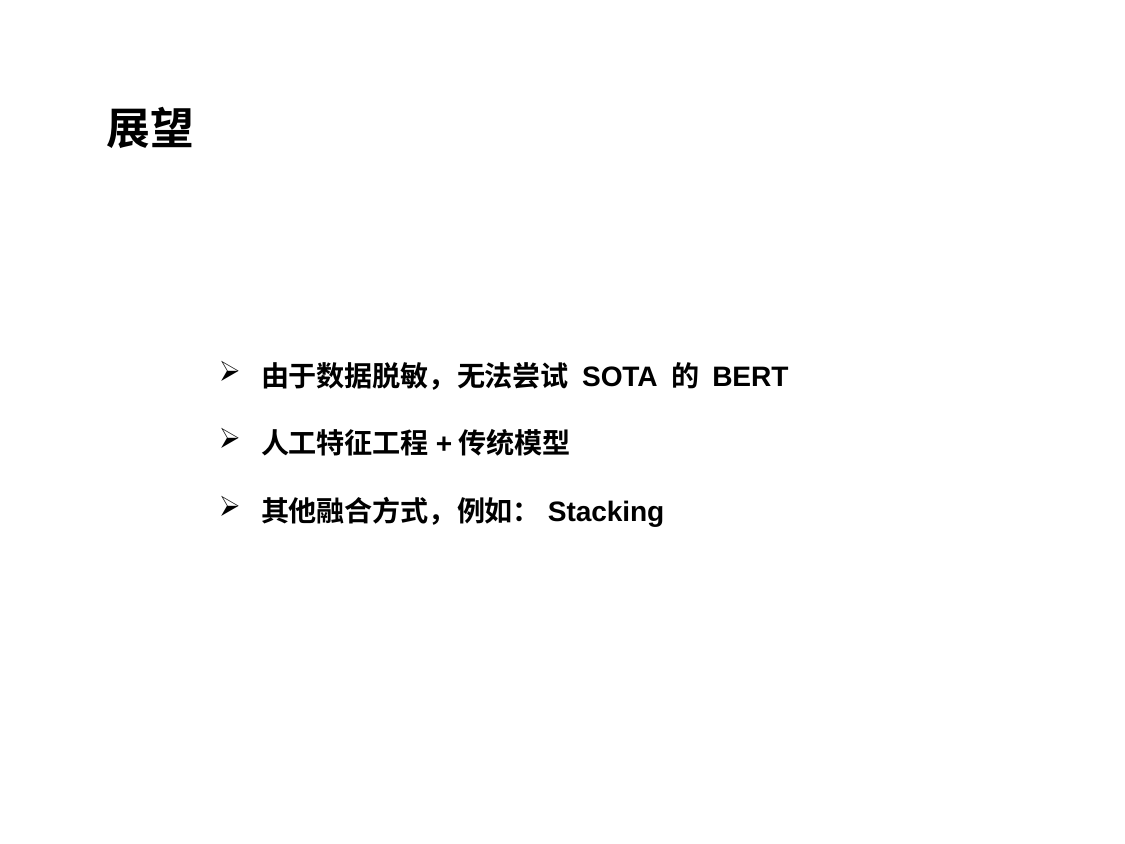

展望
由于数据脱敏，无法尝试 SOTA 的 BERT

人工特征工程+传统模型

其他融合方式，例如：Stacking